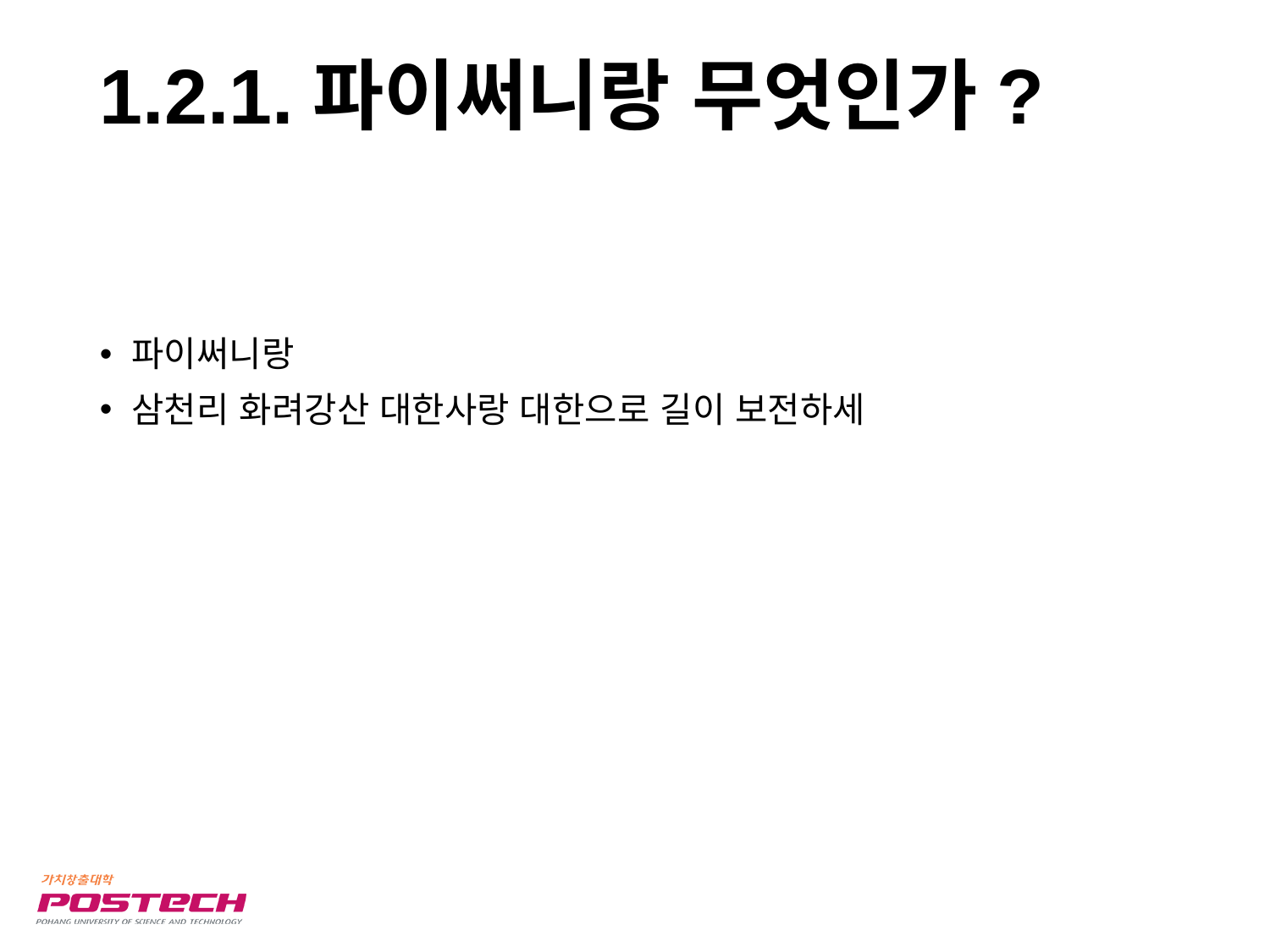

# 1.2.1.파이써니랑 무엇인가?

파이써니랑
삼천리 화려강산 대한사랑 대한으로 길이 보전하세